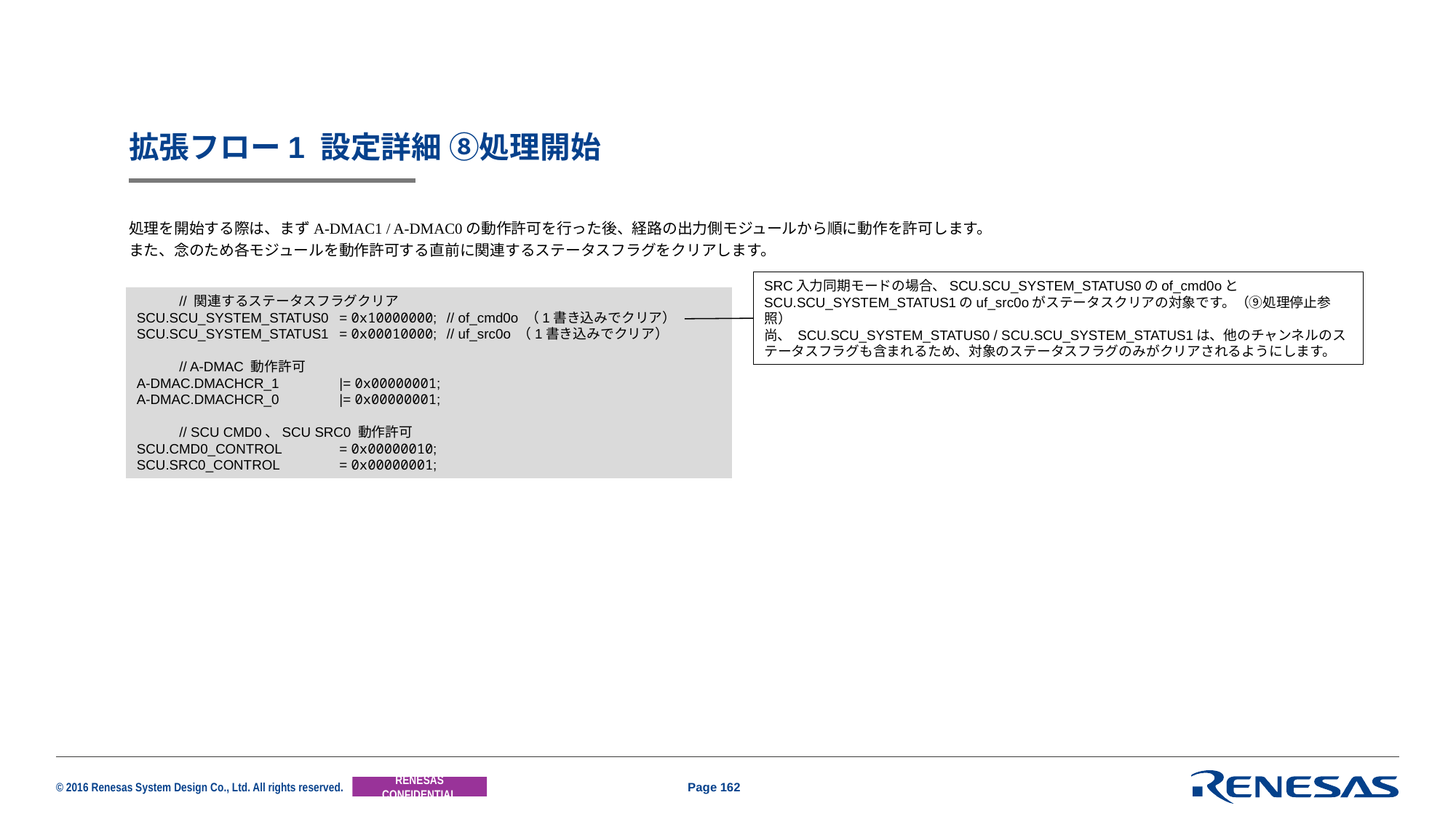

# 拡張フロー1 設定詳細 ⑧処理開始
処理を開始する際は、まずA-DMAC1 / A-DMAC0の動作許可を行った後、経路の出力側モジュールから順に動作を許可します。
また、念のため各モジュールを動作許可する直前に関連するステータスフラグをクリアします。
SRC入力同期モードの場合、SCU.SCU_SYSTEM_STATUS0のof_cmd0oとSCU.SCU_SYSTEM_STATUS1のuf_src0oがステータスクリアの対象です。（⑨処理停止参照）
尚、 SCU.SCU_SYSTEM_STATUS0 / SCU.SCU_SYSTEM_STATUS1は、他のチャンネルのステータスフラグも含まれるため、対象のステータスフラグのみがクリアされるようにします。
	// 関連するステータスフラグクリア
SCU.SCU_SYSTEM_STATUS0	= 0x10000000;	// of_cmd0o （1書き込みでクリア）
SCU.SCU_SYSTEM_STATUS1	= 0x00010000;	// uf_src0o （1書き込みでクリア）

	// A-DMAC 動作許可
A-DMAC.DMACHCR_1	|= 0x00000001;
A-DMAC.DMACHCR_0	|= 0x00000001;

	// SCU CMD0、SCU SRC0 動作許可
SCU.CMD0_CONTROL	= 0x00000010;
SCU.SRC0_CONTROL	= 0x00000001;
Page 162